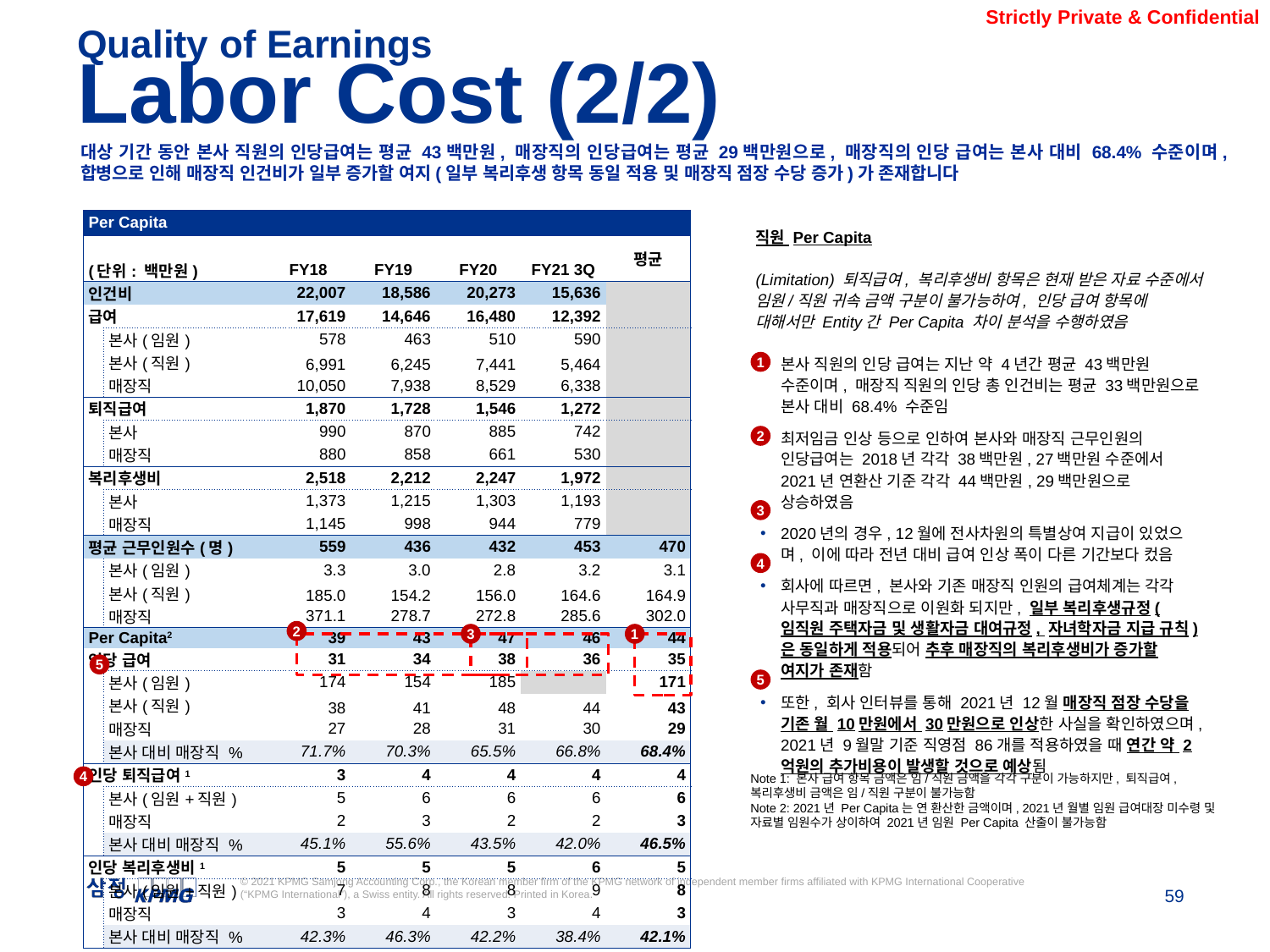

Quality of Earnings
Labor Cost (2/2)
대상 기간 동안 본사 직원의 인당급여는 평균 43백만원, 매장직의 인당급여는 평균 29백만원으로, 매장직의 인당 급여는 본사 대비 68.4% 수준이며, 합병으로 인해 매장직 인건비가 일부 증가할 여지(일부 복리후생 항목 동일 적용 및 매장직 점장 수당 증가)가 존재합니다
| Per Capita |  |  |  |  |  |  |  |
| --- | --- | --- | --- | --- | --- | --- | --- |
|  |  |  |  |  |  |  | 평균 |
| (단위: 백만원) |  |  | FY18 | FY19 | FY20 | FY21 3Q |  |
| 인건비 |  |  | 22,007 | 18,586 | 20,273 | 15,636 |  |
| 급여 |  |  | 17,619 | 14,646 | 16,480 | 12,392 |  |
|  | 본사(임원) |  | 578 | 463 | 510 | 590 |  |
|  | 본사(직원) |  | 6,991 | 6,245 | 7,441 | 5,464 |  |
|  | 매장직 |  | 10,050 | 7,938 | 8,529 | 6,338 |  |
| 퇴직급여 |  |  | 1,870 | 1,728 | 1,546 | 1,272 |  |
|  | 본사 |  | 990 | 870 | 885 | 742 |  |
|  | 매장직 |  | 880 | 858 | 661 | 530 |  |
| 복리후생비 |  |  | 2,518 | 2,212 | 2,247 | 1,972 |  |
|  | 본사 |  | 1,373 | 1,215 | 1,303 | 1,193 |  |
|  | 매장직 |  | 1,145 | 998 | 944 | 779 |  |
| 평균 근무인원수(명) |  |  | 559 | 436 | 432 | 453 | 470 |
|  | 본사(임원) |  | 3.3 | 3.0 | 2.8 | 3.2 | 3.1 |
|  | 본사(직원) |  | 185.0 | 154.2 | 156.0 | 164.6 | 164.9 |
|  | 매장직 |  | 371.1 | 278.7 | 272.8 | 285.6 | 302.0 |
| Per Capita2 |  |  | 39 | 43 | 47 | 46 | 44 |
| 인당 급여 |  |  | 31 | 34 | 38 | 36 | 35 |
|  | 본사(임원) |  | 174 | 154 | 185 |  | 171 |
|  | 본사(직원) |  | 38 | 41 | 48 | 44 | 43 |
|  | 매장직 |  | 27 | 28 | 31 | 30 | 29 |
|  | 본사 대비 매장직 % |  | 71.7% | 70.3% | 65.5% | 66.8% | 68.4% |
| 인당 퇴직급여1 |  |  | 3 | 4 | 4 | 4 | 4 |
|  | 본사(임원+직원) |  | 5 | 6 | 6 | 6 | 6 |
|  | 매장직 |  | 2 | 3 | 2 | 2 | 3 |
|  | 본사 대비 매장직 % |  | 45.1% | 55.6% | 43.5% | 42.0% | 46.5% |
| 인당 복리후생비1 |  |  | 5 | 5 | 5 | 6 | 5 |
|  | 본사(임원+직원) |  | 7 | 8 | 8 | 9 | 8 |
|  | 매장직 |  | 3 | 4 | 3 | 4 | 3 |
|  | 본사 대비 매장직 % |  | 42.3% | 46.3% | 42.2% | 38.4% | 42.1% |
직원 Per Capita

(Limitation) 퇴직급여, 복리후생비 항목은 현재 받은 자료 수준에서 임원/직원 귀속 금액 구분이 불가능하여, 인당 급여 항목에 대해서만 Entity간 Per Capita 차이 분석을 수행하였음

본사 직원의 인당 급여는 지난 약 4년간 평균 43백만원 수준이며, 매장직 직원의 인당 총 인건비는 평균 33백만원으로 본사 대비 68.4% 수준임
최저임금 인상 등으로 인하여 본사와 매장직 근무인원의 인당급여는 2018년 각각 38백만원, 27백만원 수준에서 2021년 연환산 기준 각각 44백만원, 29백만원으로 상승하였음
2020년의 경우, 12월에 전사차원의 특별상여 지급이 있었으며, 이에 따라 전년 대비 급여 인상 폭이 다른 기간보다 컸음
회사에 따르면, 본사와 기존 매장직 인원의 급여체계는 각각 사무직과 매장직으로 이원화 되지만, 일부 복리후생규정(임직원 주택자금 및 생활자금 대여규정, 자녀학자금 지급 규칙)은 동일하게 적용되어 추후 매장직의 복리후생비가 증가할 여지가 존재함
또한, 회사 인터뷰를 통해 2021년 12월 매장직 점장 수당을 기존 월 10만원에서 30만원으로 인상한 사실을 확인하였으며, 2021년 9월말 기준 직영점 86개를 적용하였을 때 연간 약 2억원의 추가비용이 발생할 것으로 예상됨

1
2
3
4
2
3
1

5
5
4
Note 1: 본사 급여 항목 금액은 임/직원 금액을 각각 구분이 가능하지만, 퇴직급여, 복리후생비 금액은 임/직원 구분이 불가능함
Note 2: 2021년 Per Capita는 연 환산한 금액이며, 2021년 월별 임원 급여대장 미수령 및 자료별 임원수가 상이하여 2021년 임원 Per Capita 산출이 불가능함